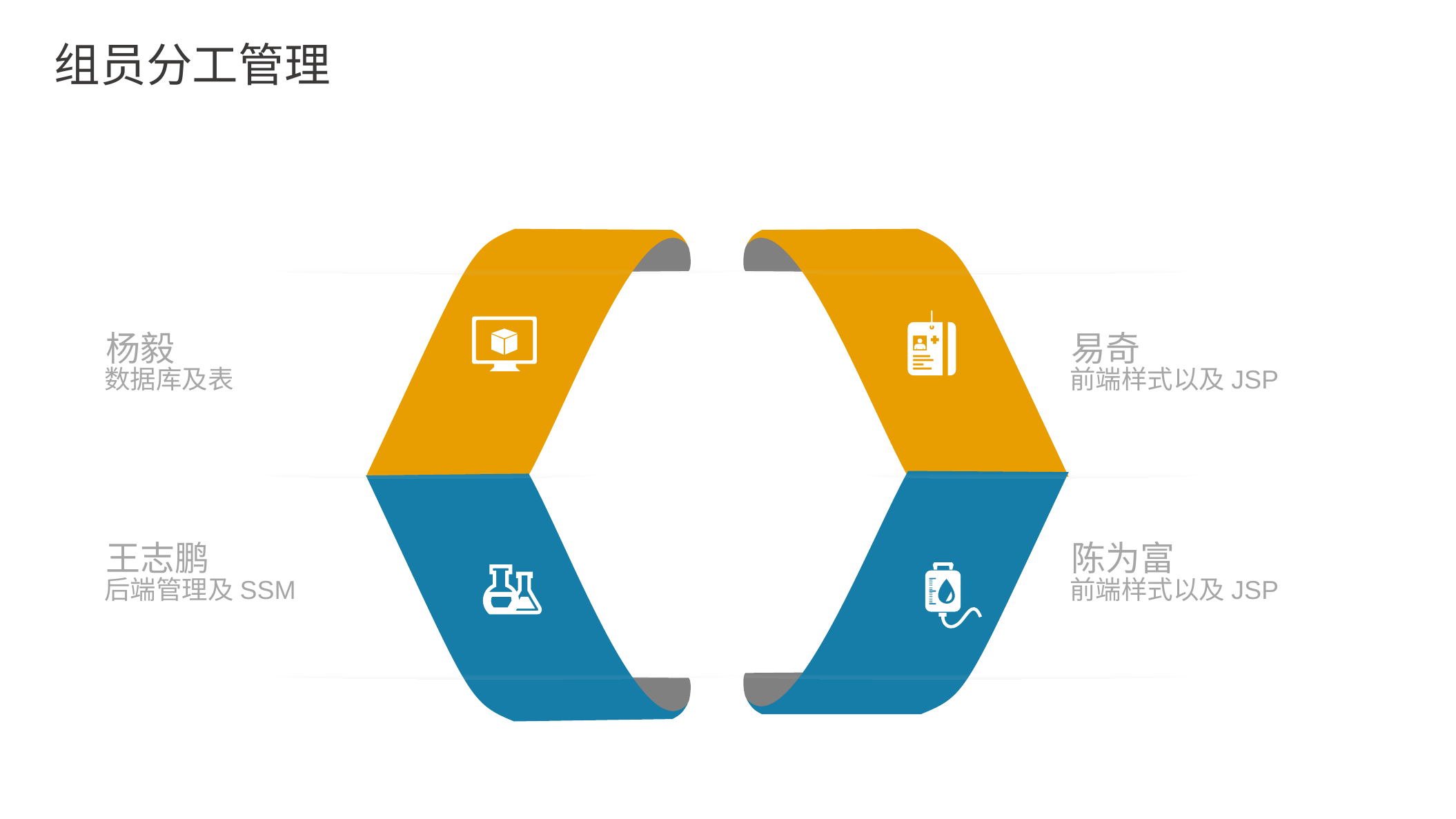

组员分工管理

杨毅
易奇
数据库及表
前端样式以及JSP

王志鹏
陈为富
后端管理及SSM
前端样式以及JSP